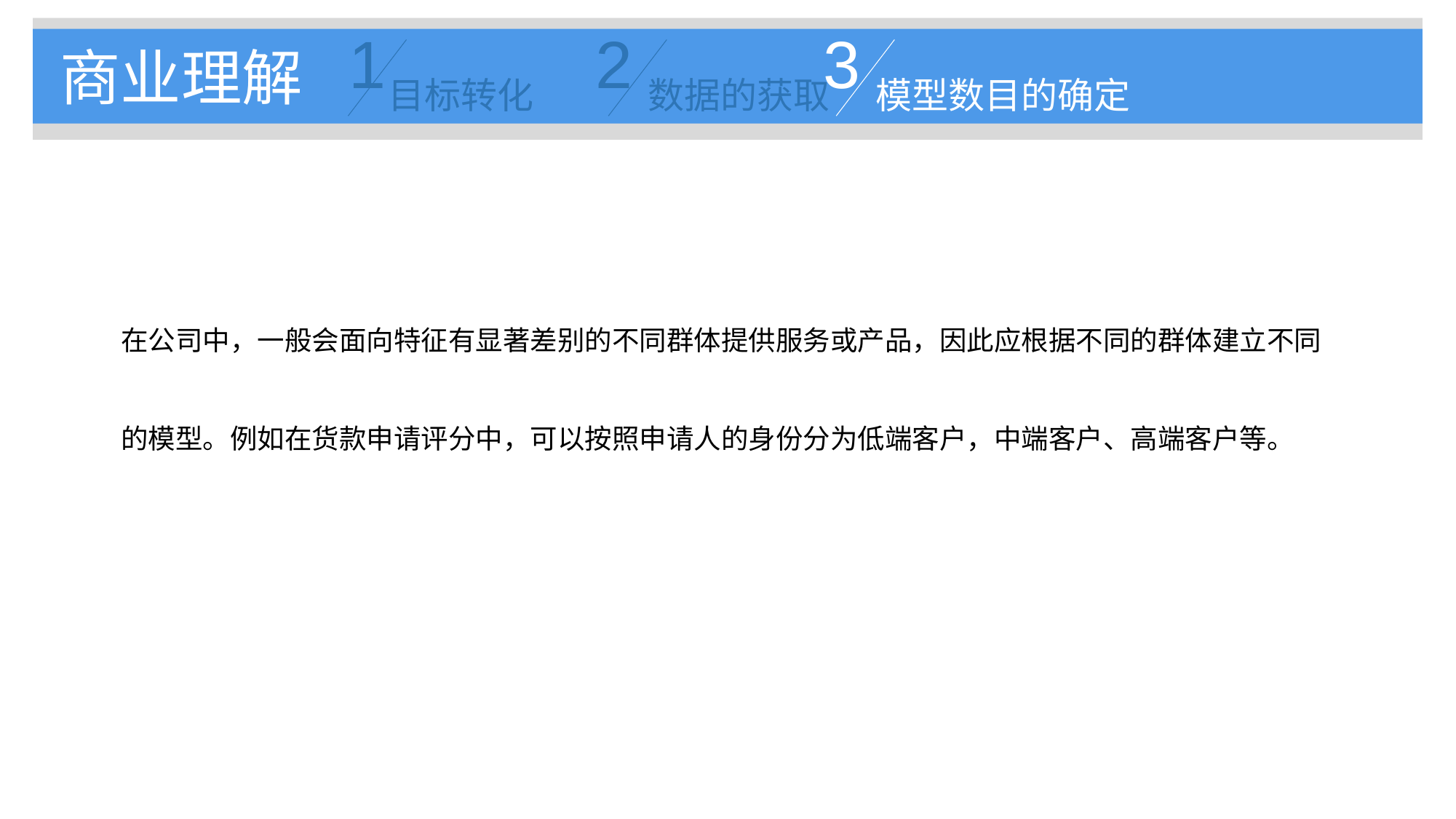

1
目标转化
2

数据的获取
3

模型数目的确定

商业理解
在公司中，一般会面向特征有显著差别的不同群体提供服务或产品，因此应根据不同的群体建立不同的模型。例如在货款申请评分中，可以按照申请人的身份分为低端客户，中端客户、高端客户等。